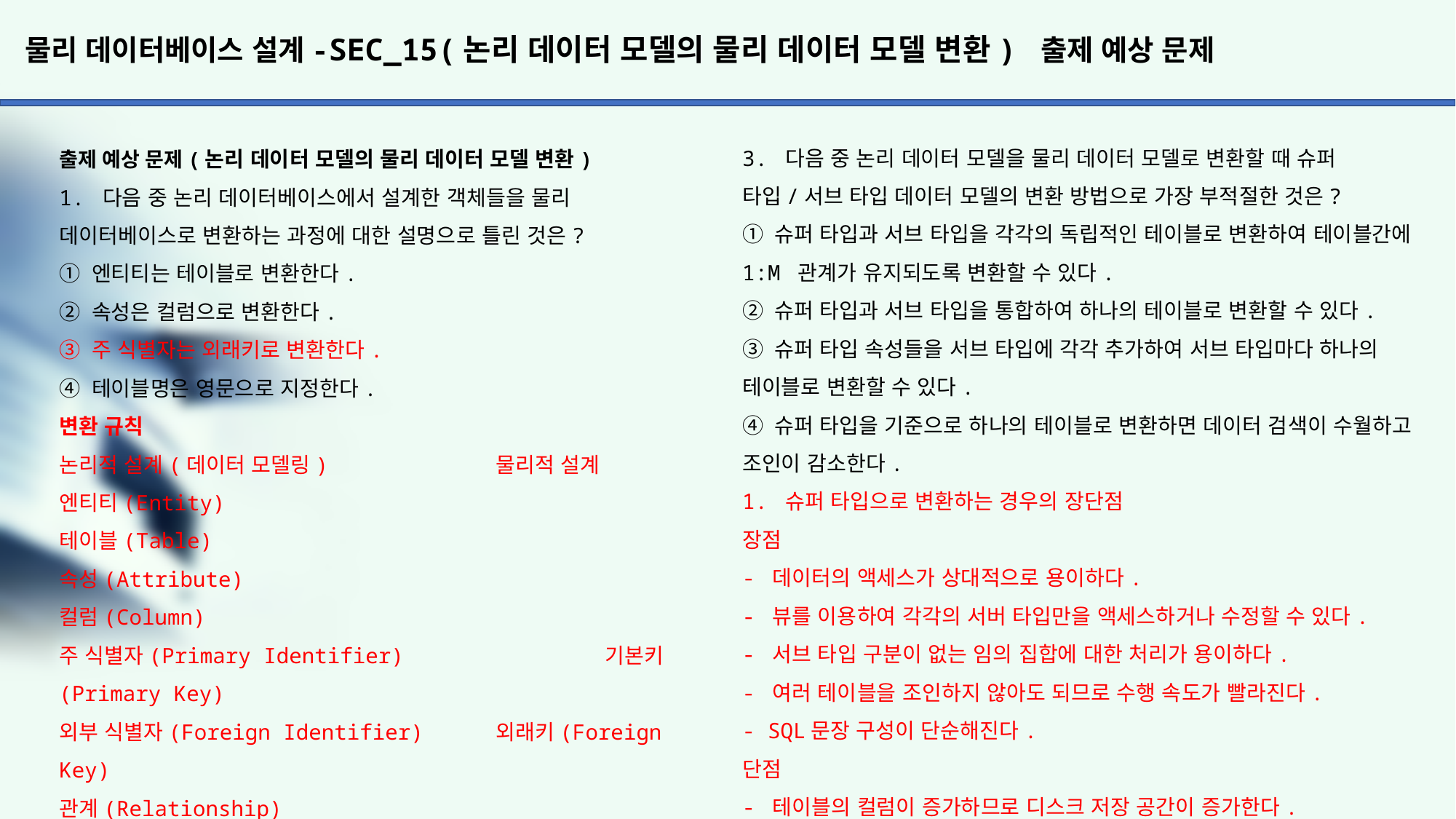

# 물리 데이터베이스 설계-SEC_15(논리 데이터 모델의 물리 데이터 모델 변환) 출제 예상 문제
3. 다음 중 논리 데이터 모델을 물리 데이터 모델로 변환할 때 슈퍼
타입/서브 타입 데이터 모델의 변환 방법으로 가장 부적절한 것은?
① 슈퍼 타입과 서브 타입을 각각의 독립적인 테이블로 변환하여 테이블간에 1:M 관계가 유지되도록 변환할 수 있다.
② 슈퍼 타입과 서브 타입을 통합하여 하나의 테이블로 변환할 수 있다.
③ 슈퍼 타입 속성들을 서브 타입에 각각 추가하여 서브 타입마다 하나의 테이블로 변환할 수 있다.
④ 슈퍼 타입을 기준으로 하나의 테이블로 변환하면 데이터 검색이 수월하고 조인이 감소한다.
1. 슈퍼 타입으로 변환하는 경우의 장단점
장점
- 데이터의 액세스가 상대적으로 용이하다.
- 뷰를 이용하여 각각의 서버 타입만을 액세스하거나 수정할 수 있다.
- 서브 타입 구분이 없는 임의 집합에 대한 처리가 용이하다.
- 여러 테이블을 조인하지 않아도 되므로 수행 속도가 빨라진다.
- SQL문장 구성이 단순해진다.
단점
- 테이블의 컬럼이 증가하므로 디스크 저장 공간이 증가한다.
- 처리마다 서브 타입에 대한 구분(TYPE)이 필요한 경우가 많이 발생한다.
- 인덱스 크기의 증가로 인덱스의 효율이 떨어진다.
2. 서브 타입 기준 테이블 변환의 장단점
장점
- 각 서브 타입 속성들의 선택 사양이 명확한 경우에 유리하다.
- 처리할 때마다 서브 타입 유형을 구분할 필요가 없다.
- 여러 개의 테이블로 통합하므로 테이블당 크기가 감소하여 전체 테이블 스캔 시 유리하다.
단점
- 수행 속도가 감소할 수 있다.
- 복잡한 처리를 하는 SQL의 통합이 곤란해진다.
- 부분 범위에 대한 처리가 곤란해진다.
- 여러 테이블 통합한 뷰는 오로지 조회만 가능하다.
- UID(Unique Identifier, 식별자)의 유지 관리가 어렵다.
3. 개별 타입 기준 테이블 변환의 장단점
장점
- 저장 공간이 상대적으로 작다.
- 슈퍼 타입 또는 서브 타입 각각의 테이블에 속한 정보만 조회하는 경우에는 SQL문장 작성이 용이하다.
단점
- 슈퍼 타입 또는 서브 타입의 정보를 처리하면 항상 조인이 발생하여 성능이 저하된다.
4. 다음 중 논리 데이터 모델의 속성을 컬럼으로 변환하는 방법으로
가장 옳지 않은 것은?
① SQL 예약어의 사용을 피한다.
② 가능한 한 표준화된 약어를 사용한다.
③ SQL의 가독성을 높이기 위해 컬럼명은 가능한 한 길게 지정한다.
④ 실제 데이터를 사용하여 컬럼의 정합성을 검증한다.
속성을 컬럼으로 변환
; 논리 데이터 모델에서 정의한 속성을 물리 데이터 모델의 컬럼으로
변환한다.
1. 일반 속성 변환
- 속성과 컬럼은 명칭이 반드시 일치할 필요는 없으나, 개발자와 사용자 간 의사소통을 위하여 가능한 한 표준화된 약어를 사용하여 일치시키는 것이 좋다.
- 컬럼명은 SQL의 예약어(Reserved Word) 사용을 피한다.
- 컬럼명은 SQL의 가독성을 높이기 위해 가능한 한 짧게 지정한다.
- 복합 단어를 컬럼명으로 사용할 때는 미리 정의된 표준을 따른다.
- 테이블의 컬럼을 정의한 후에는 한 로우(Row)에 해당하는 샘플 데이터를 작성하여 컬럼의 정합성을 검증한다.
출제 예상 문제(논리 데이터 모델의 물리 데이터 모델 변환)
1. 다음 중 논리 데이터베이스에서 설계한 객체들을 물리  데이터베이스로 변환하는 과정에 대한 설명으로 틀린 것은?
① 엔티티는 테이블로 변환한다.
② 속성은 컬럼으로 변환한다.
③ 주 식별자는 외래키로 변환한다.
④ 테이블명은 영문으로 지정한다.
변환 규칙
논리적 설계(데이터 모델링)		물리적 설계
엔티티(Entity)					테이블(Table)
속성(Attribute)					컬럼(Column)
주 식별자(Primary Identifier)		기본키(Primary Key)
외부 식별자(Foreign Identifier)	외래키(Foreign Key)
관계(Relationship)				관계(Relationship)
2. 논리 데이터 모델을 물리 데이터 모델로 변환하는 과정에서 슈퍼 타입과 서브 타입을 테이블로 변환하는 방법이 아닌 것은?
① 슈퍼 타입을 기준으로 하나의 테이블로 변환
② 서브 타입을 기준으로 하나의 테이블로 변환
③ 슈퍼 타입과 서브 타입 각각의 테이블로 변환
④ 서브 타입을 기준으로 여러 개의 테이블로 변환
슈퍼 타입과 서브 타입의 테이블 변환 방법
1. 슈퍼 타입 기준 테이블 변환
- 슈퍼 타입 기준의 테이블 변환은 서브 타입을 슈퍼 타입에 통합
하여 하나의 테이블로 만드는 것이다.
	-> 서브 타입에 속성이나 관계가 적을 경우에 적용하는 방법
	   으로, 하나로 통합된 테이블에는 서브 타입의 모든 속성
	   이 전부 포함이 되어야 한다.
2. 서브 타입 기준 테이블 변환
- 서브 타입 기준의 테이블 변환은 슈퍼 타입 속성들을 각각의
서브 타입에 추가하여 서브 타입들을 개별적인 테이블로 만드는
것이다.
	-> 서브 타입에 속성이나 관계가 많이 포함된 경우에 적용
	   한다.
3. 개별 타입 기준 테이블 변환
- 개별 타입 기준의 테이블 변환은 슈퍼 타입과 서브 타입들을
각각의 개별적인 테이블로 변환하는 것이다.
	-> 슈퍼 타입과 서브 타입 테이블들 사이에는 각각 1:1 관계
	   가 형성된다.
	-> 개별 타입 기준 테이블 변환을 적용하는 경우
		- 전체 데이터에 대한 처리가 빈번한 경우
		- 서브 타입의 처리가 대부분 독립적으로 발생하는
		  경우
		- 통합하는 테이블의 컬럼 수가 많은 경우
		- 서브 타입 컬럼 수가 많은 경우
		- 트랜잭션이 주로 슈퍼 타입에 발생하는 경우
		- 슈퍼 타입이 처리 범위가 넓고 빈번하게 발생하여
		  단일 테이블 클러스터링이 필요한 경우